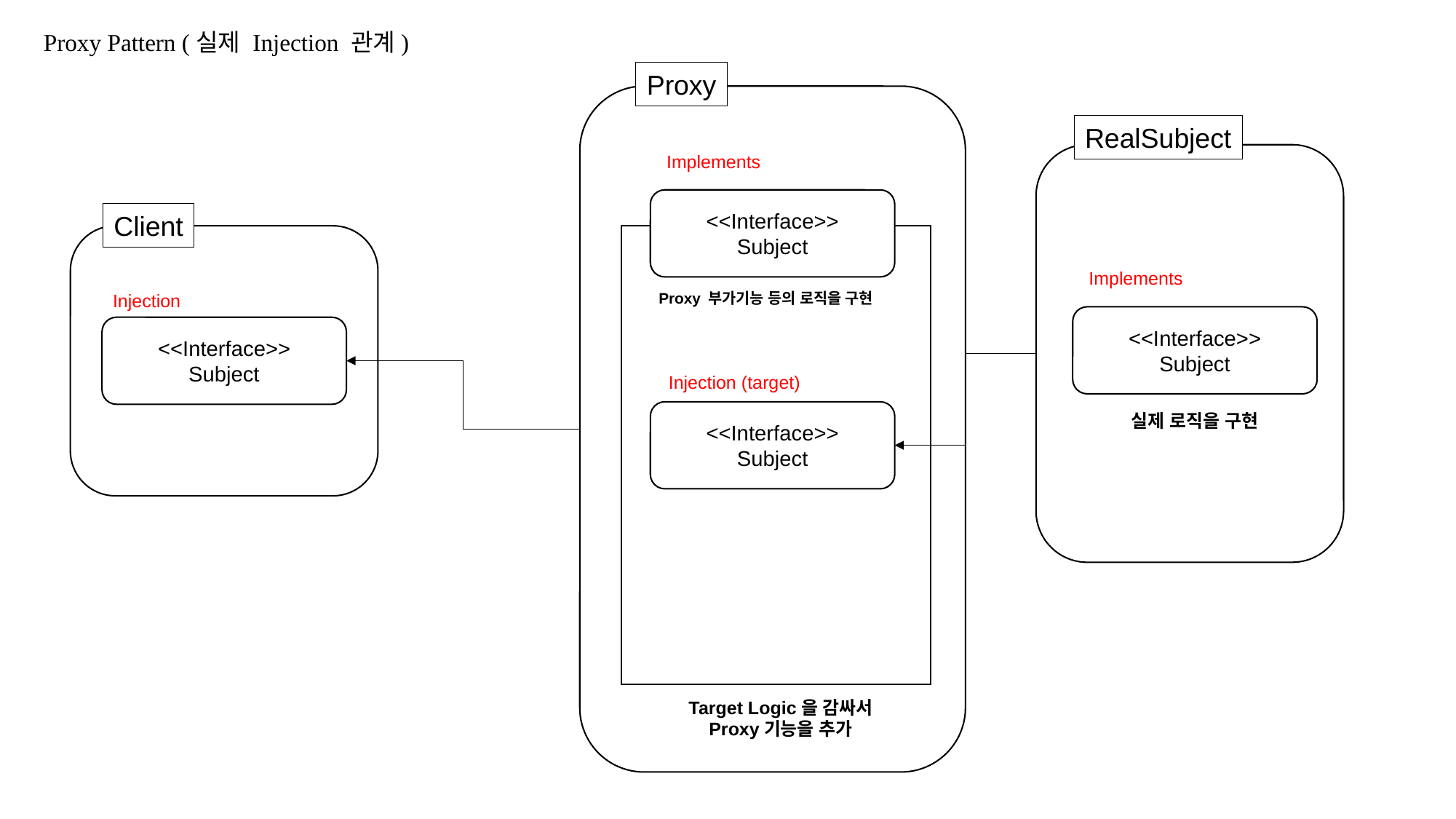

Proxy Pattern (실제 Injection 관계)
Proxy

RealSubject
Implements

<<Interface>>
Subject
Client

Implements
Proxy 부가기능 등의 로직을 구현
Injection
<<Interface>>
Subject
<<Interface>>
Subject
Injection (target)
<<Interface>>
Subject
실제 로직을 구현
Target Logic을 감싸서 Proxy기능을 추가